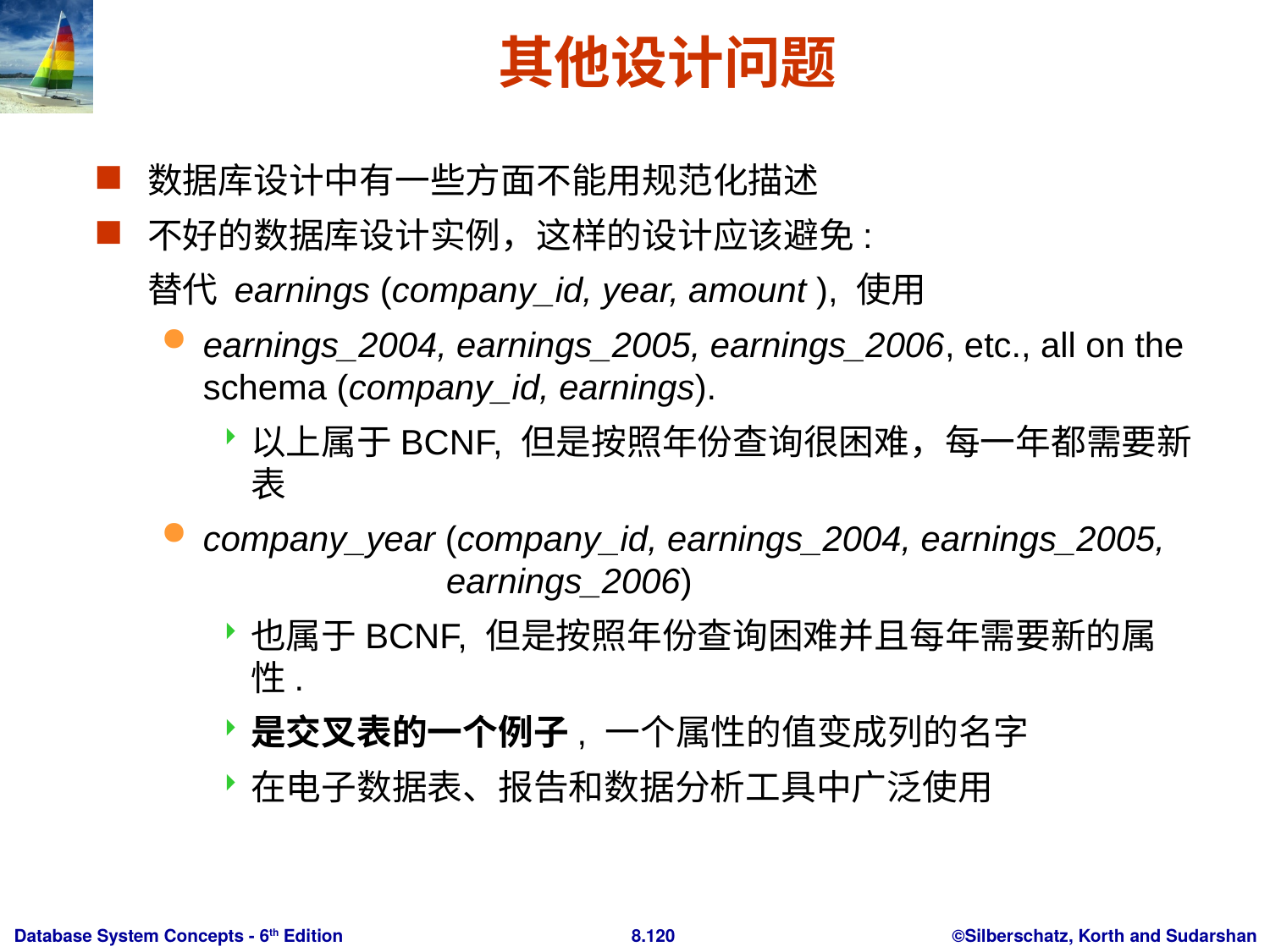

# 其他设计问题
数据库设计中有一些方面不能用规范化描述
不好的数据库设计实例，这样的设计应该避免:
	替代 earnings (company_id, year, amount ), 使用
earnings_2004, earnings_2005, earnings_2006, etc., all on the schema (company_id, earnings).
以上属于BCNF, 但是按照年份查询很困难，每一年都需要新表
company_year (company_id, earnings_2004, earnings_2005,
                         earnings_2006)
也属于BCNF, 但是按照年份查询困难并且每年需要新的属性.
是交叉表的一个例子, 一个属性的值变成列的名字
在电子数据表、报告和数据分析工具中广泛使用